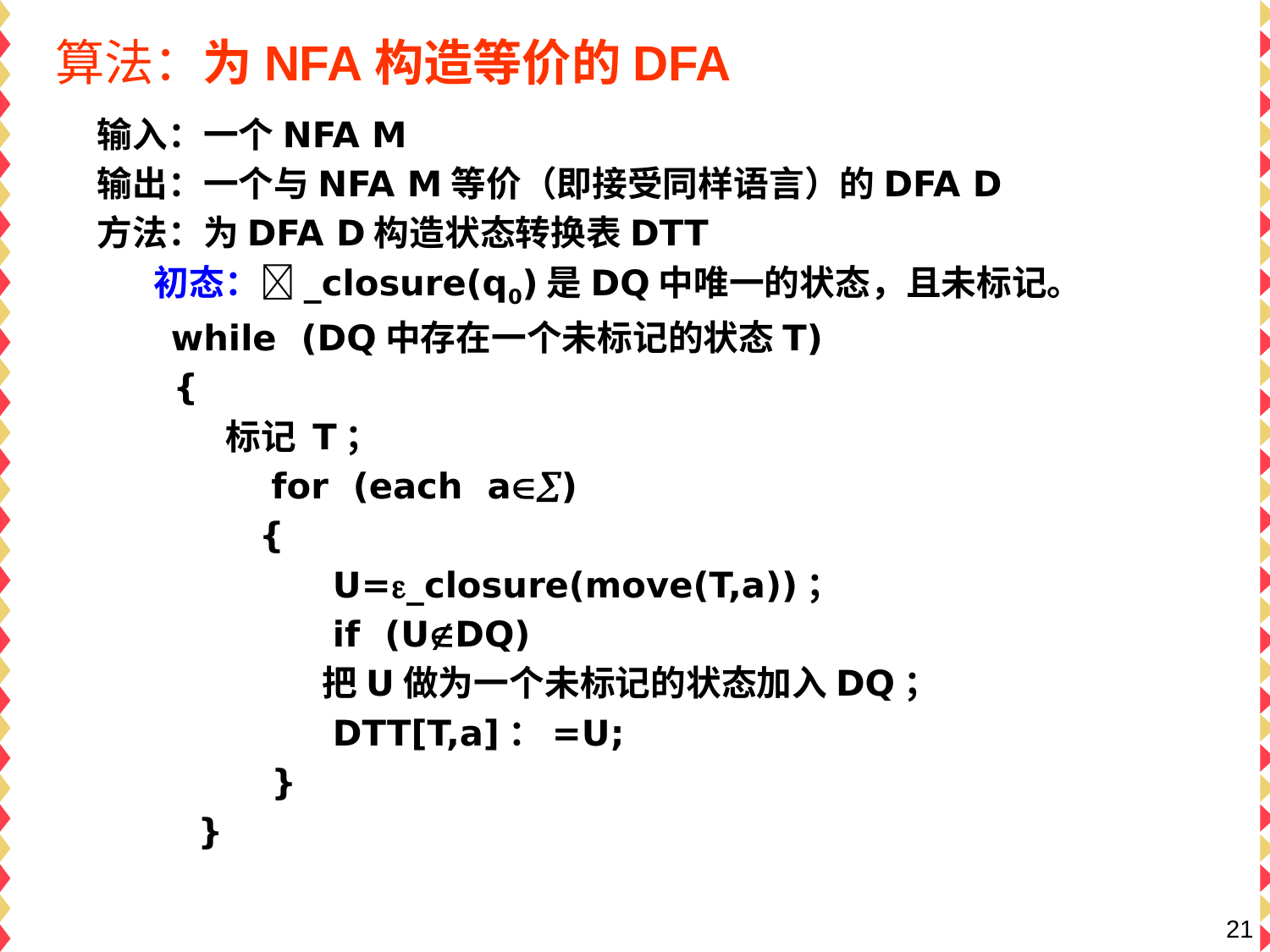

# 算法：为NFA构造等价的DFA
输入：一个NFA M
输出：一个与NFA M等价（即接受同样语言）的DFA D
方法：为DFA D构造状态转换表DTT
      初态：ε_closure(q0)是DQ中唯一的状态，且未标记。
      while  (DQ中存在一个未标记的状态T)
 {
       标记 T；
         for  (each  a∈∑)
        {
              U=ε_closure(move(T,a))；
              if  (U∉DQ)
                   把U做为一个未标记的状态加入DQ；
              DTT[T,a]：=U;
         }
   }
21